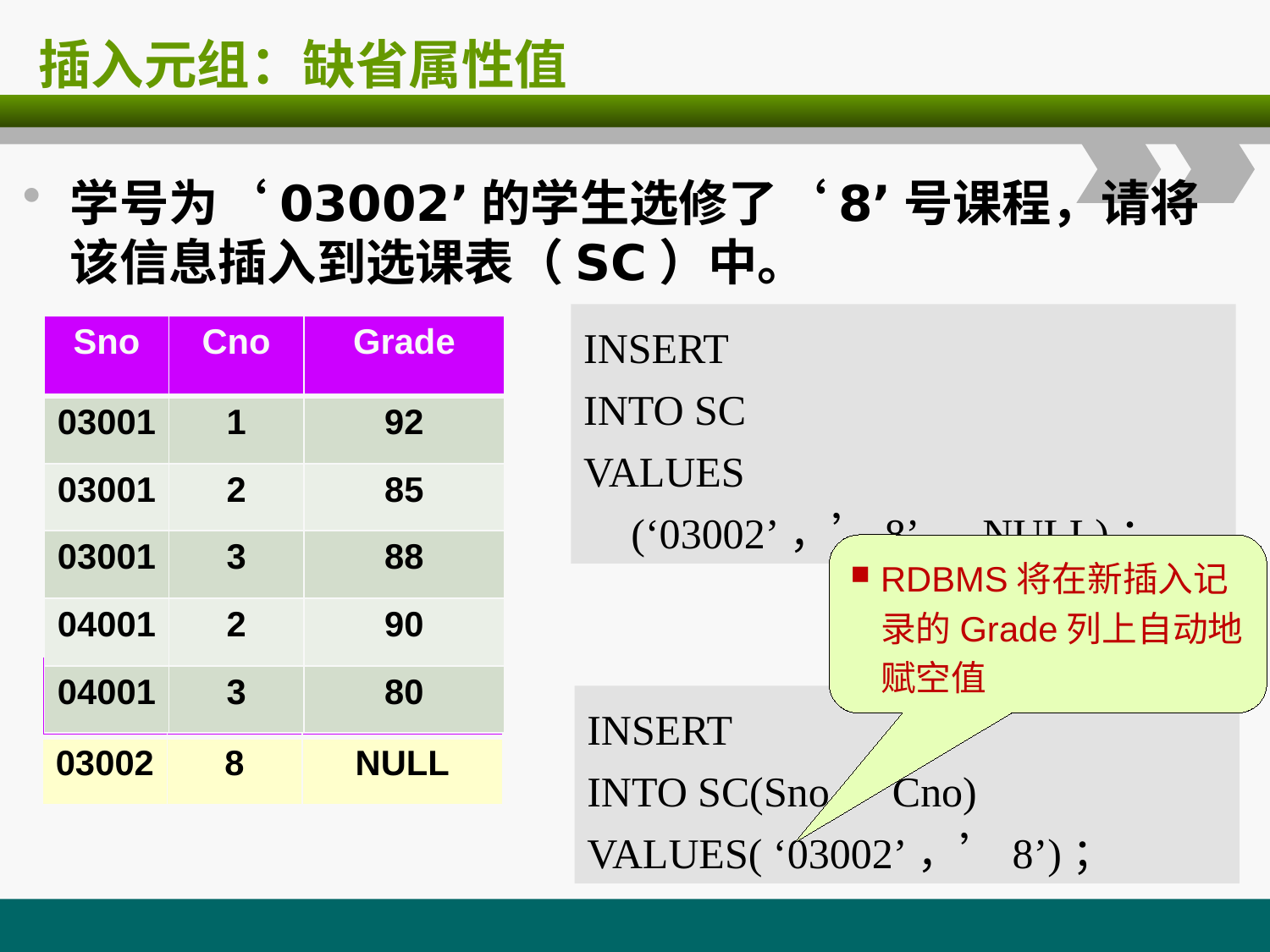

# 插入元组：缺省属性值
学号为‘03002’的学生选修了‘8’号课程，请将该信息插入到选课表（SC）中。
INSERT
INTO SC
VALUES (‘03002’，’8’，NULL)；
| Sno | Cno | Grade |
| --- | --- | --- |
| 03001 | 1 | 92 |
| 03001 | 2 | 85 |
| 03001 | 3 | 88 |
| 04001 | 2 | 90 |
| 04001 | 3 | 80 |
RDBMS将在新插入记录的Grade列上自动地赋空值
| Sno | Cno | Grade |
| --- | --- | --- |
| 03002 | 8 | NULL |
INSERT
INTO SC(Sno，Cno)
VALUES( ‘03002’，’8’)；